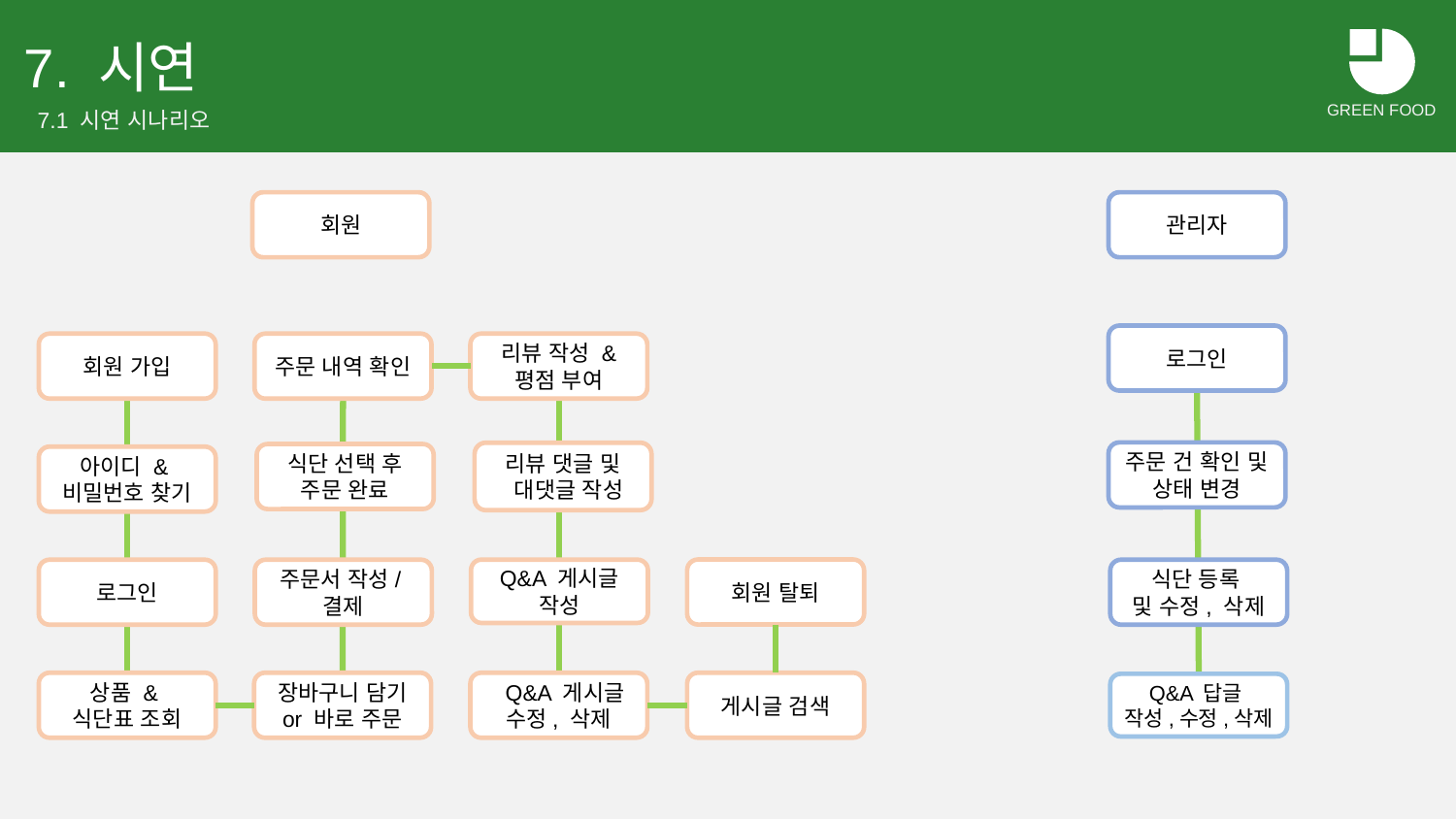

7. 시연

GREEN FOOD
7.1 시연 시나리오
회원
관리자
로그인
회원 가입
주문 내역 확인
리뷰 작성 &
평점 부여
주문 건 확인 및 상태 변경
리뷰 댓글 및
 대댓글 작성
식단 선택 후 주문 완료
아이디 &
비밀번호 찾기
회원 탈퇴
로그인
주문서 작성/결제
Q&A 게시글 작성
식단 등록
및 수정, 삭제
상품 &
식단표 조회
장바구니 담기 or 바로 주문
  Q&A 게시글 수정, 삭제
게시글 검색
Q&A 답글
작성,수정,삭제